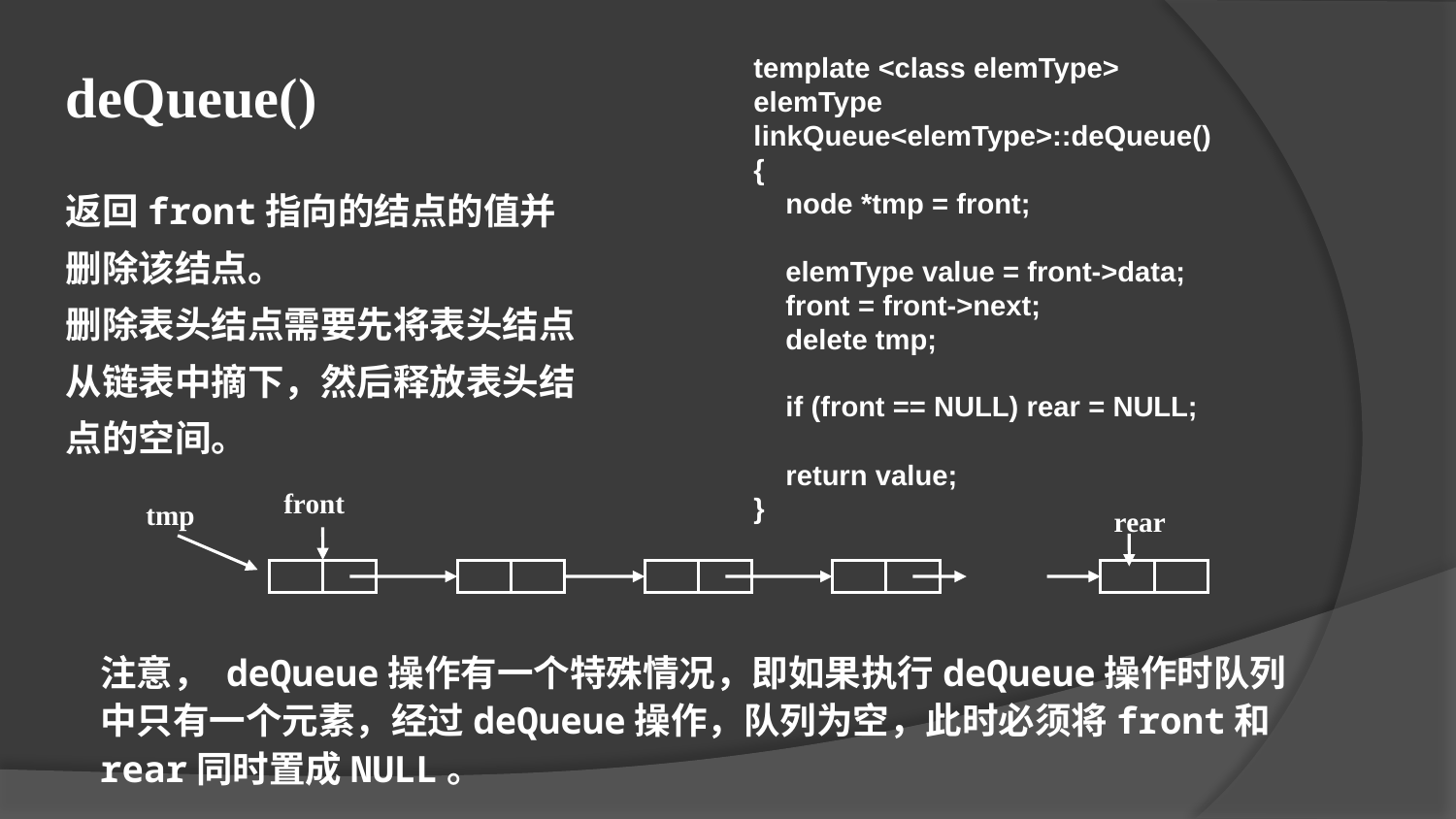

template <class elemType>
elemType linkQueue<elemType>::deQueue()
{
    node *tmp = front;

    elemType value = front->data;
    front = front->next;
    delete tmp;

    if (front == NULL) rear = NULL;

    return value;
}
deQueue()
返回front指向的结点的值并删除该结点。
删除表头结点需要先将表头结点从链表中摘下，然后释放表头结点的空间。
front
tmp
rear

注意， deQueue操作有一个特殊情况，即如果执行deQueue操作时队列中只有一个元素，经过deQueue操作，队列为空，此时必须将front和rear同时置成NULL。